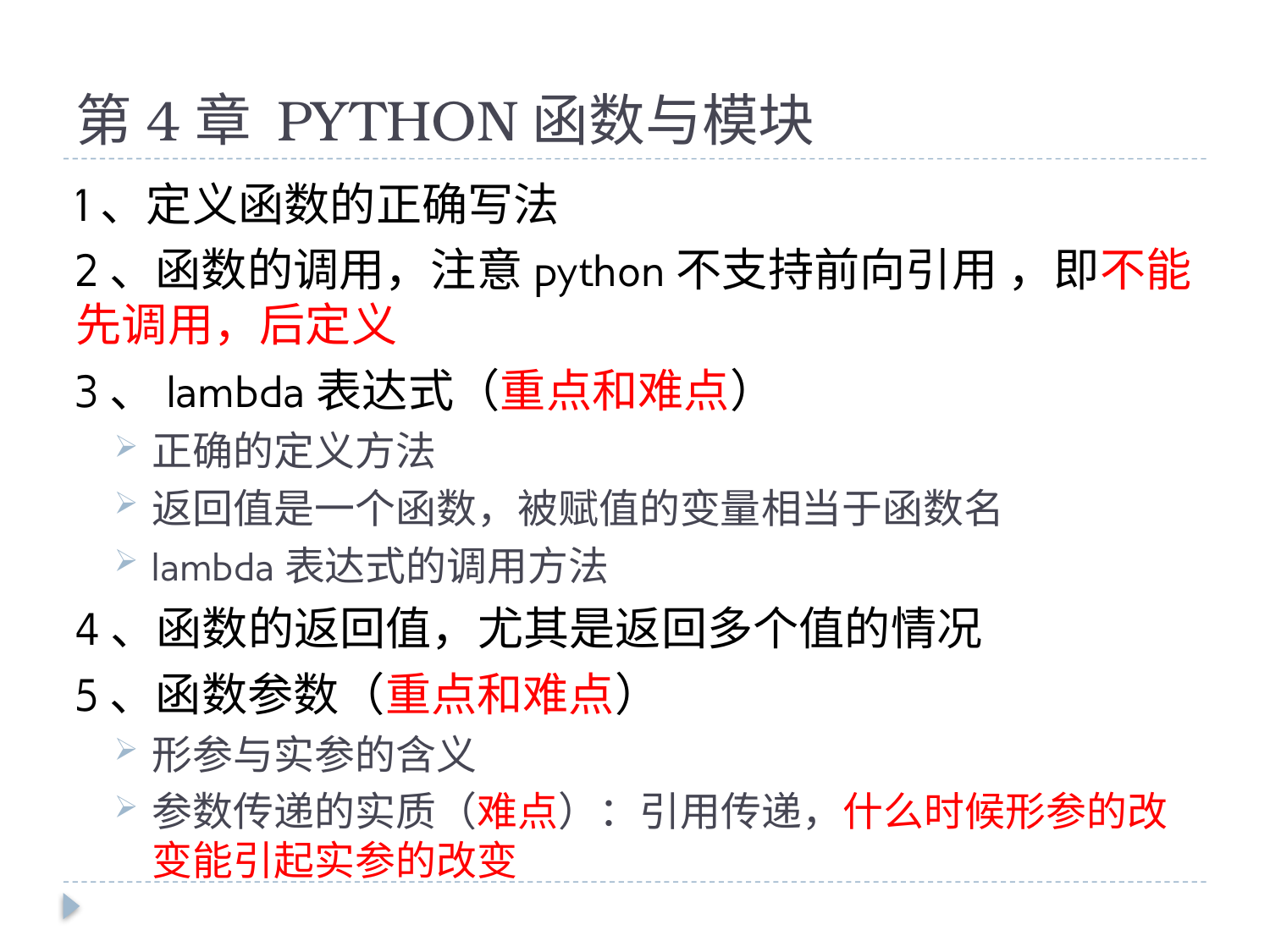

# 第4章 PYTHON函数与模块
1、定义函数的正确写法
2、函数的调用，注意python不支持前向引用 ，即不能先调用，后定义
3、lambda表达式（重点和难点）
正确的定义方法
返回值是一个函数，被赋值的变量相当于函数名
lambda表达式的调用方法
4、函数的返回值，尤其是返回多个值的情况
5、函数参数（重点和难点）
形参与实参的含义
参数传递的实质（难点）：引用传递，什么时候形参的改变能引起实参的改变